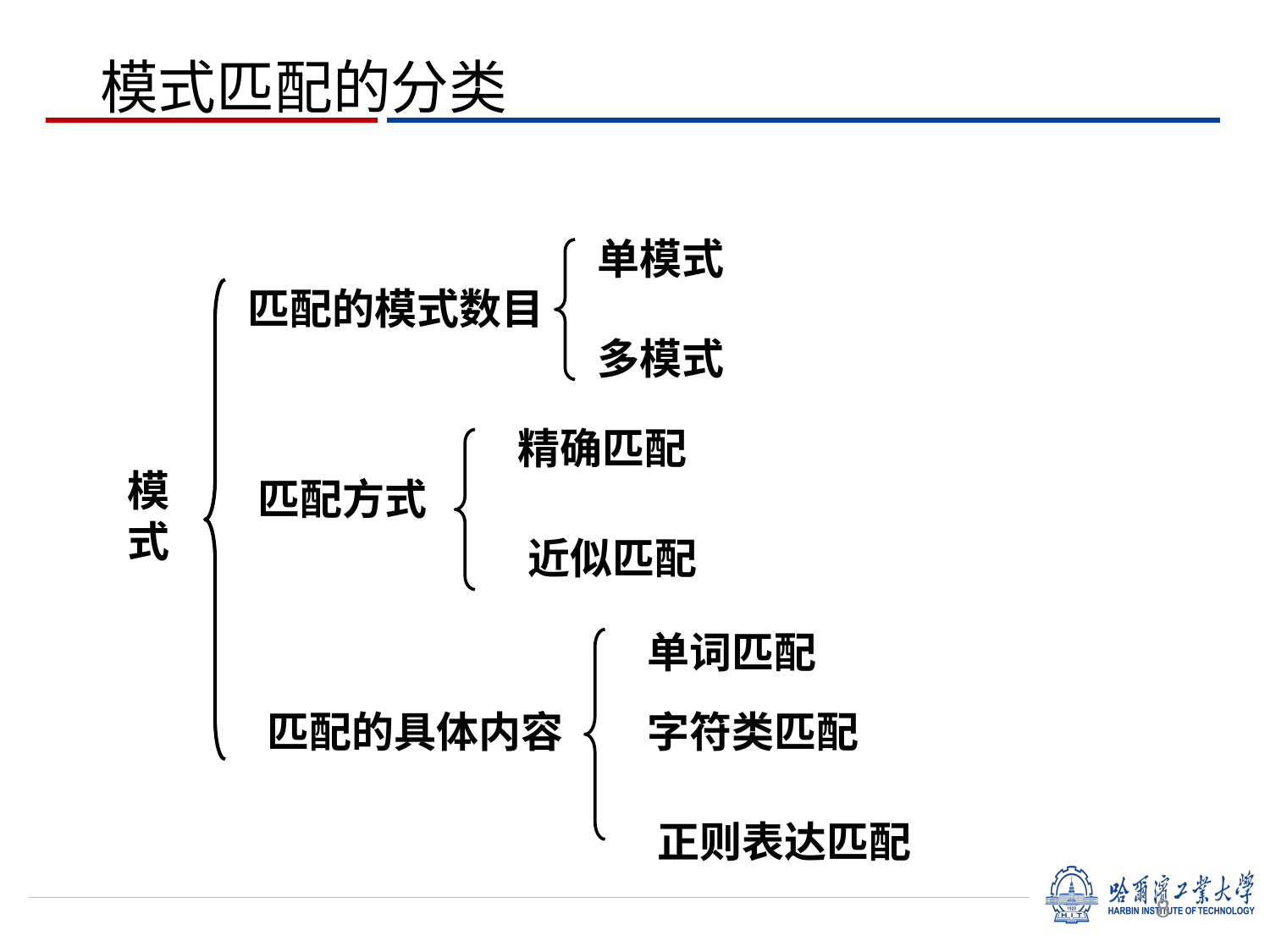

# 模式匹配的分类
单模式

匹配的模式数目

多模式
精确匹配

模式

匹配方式
近似匹配
单词匹配

匹配的具体内容
字符类匹配
正则表达匹配
8